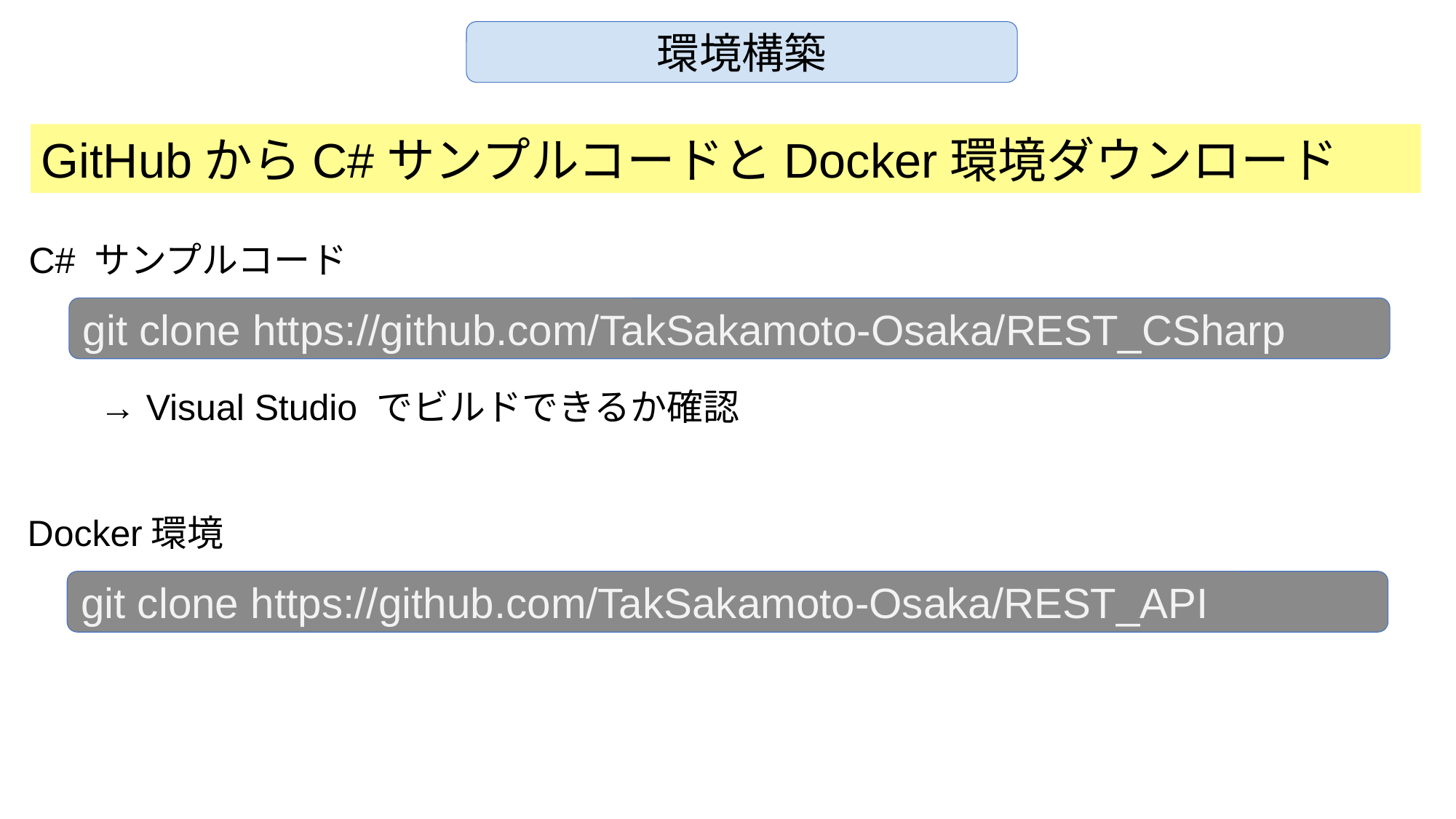

環境構築
GitHubからC#サンプルコードとDocker環境ダウンロード
C# サンプルコード
git clone https://github.com/TakSakamoto-Osaka/REST_CSharp
→ Visual Studio でビルドできるか確認
Docker環境
git clone https://github.com/TakSakamoto-Osaka/REST_API